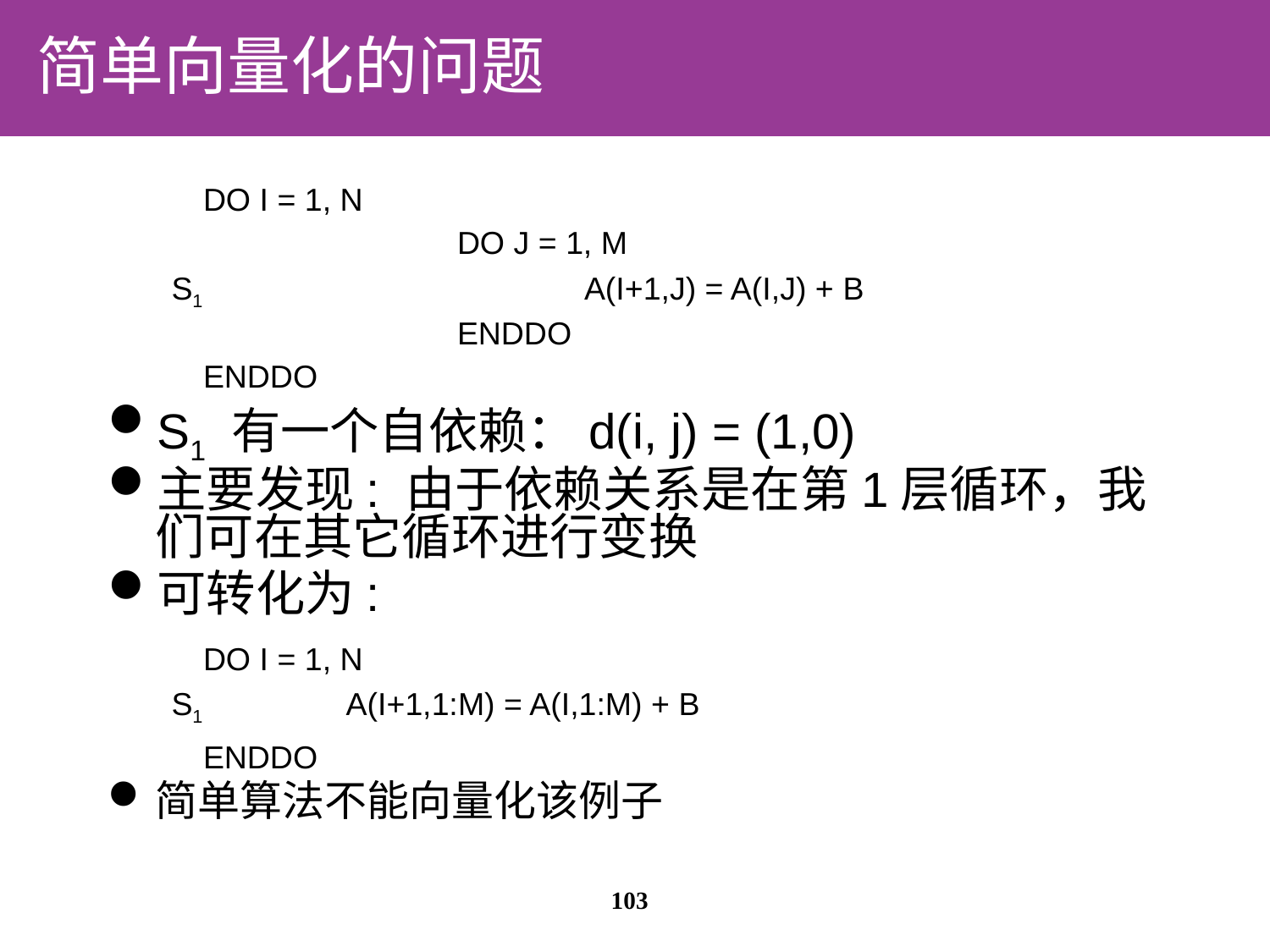

# 简单向量化的问题
	DO I = 1, N
			DO J = 1, M
S1				A(I+1,J) = A(I,J) + B
			ENDDO
	ENDDO
S1 有一个自依赖：d(i, j) = (1,0)
主要发现: 由于依赖关系是在第1层循环，我们可在其它循环进行变换
可转化为:
	DO I = 1, N
S1		  A(I+1,1:M) = A(I,1:M) + B
	ENDDO
简单算法不能向量化该例子
103